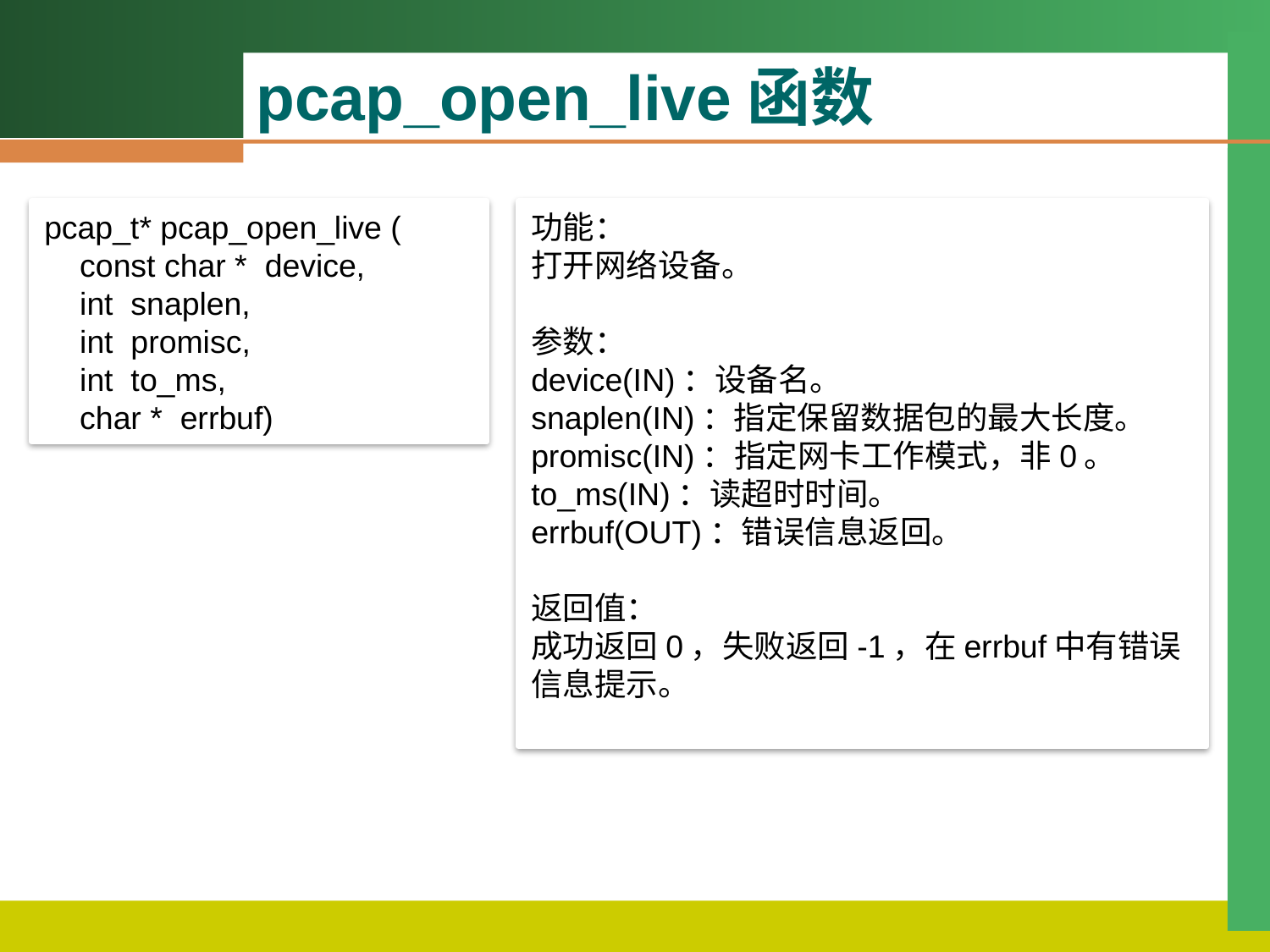

# pcap_open_live函数
pcap_t* pcap_open_live (
    const char *  device,
    int  snaplen,
    int  promisc,
    int  to_ms,
    char *  errbuf)
功能：
打开网络设备。

参数：
device(IN)：设备名。
snaplen(IN)：指定保留数据包的最大长度。
promisc(IN)：指定网卡工作模式，非0。
to_ms(IN)：读超时时间。
errbuf(OUT)：错误信息返回。

返回值：
成功返回0，失败返回-1，在errbuf中有错误信息提示。